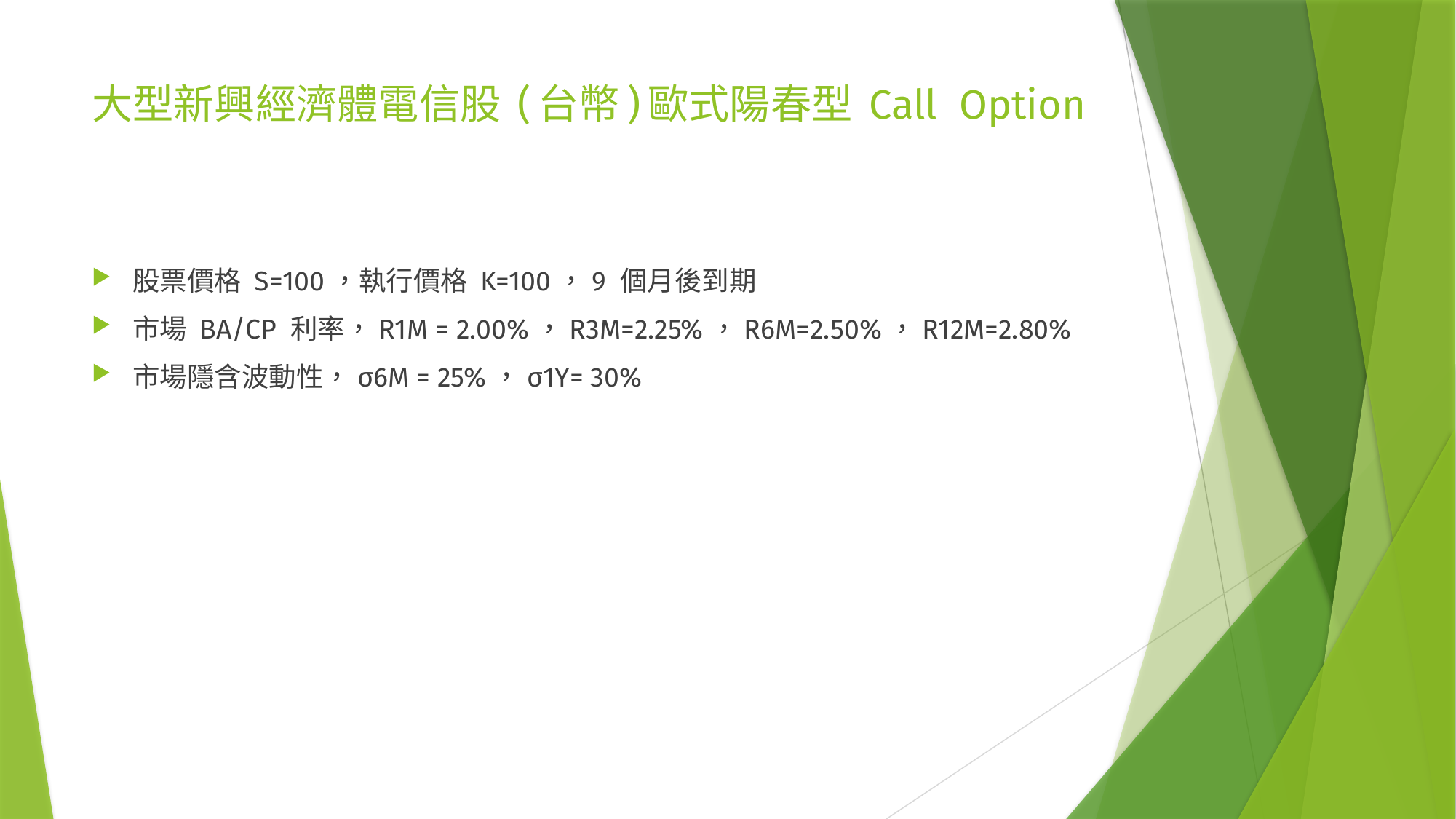

# 大型新興經濟體電信股 (台幣)歐式陽春型 Call  Option
股票價格 S=100，執行價格 K=100，9 個月後到期
市場 BA/CP 利率，R1M = 2.00%，R3M=2.25%，R6M=2.50%，R12M=2.80%
市場隱含波動性，σ6M = 25%，σ1Y= 30%